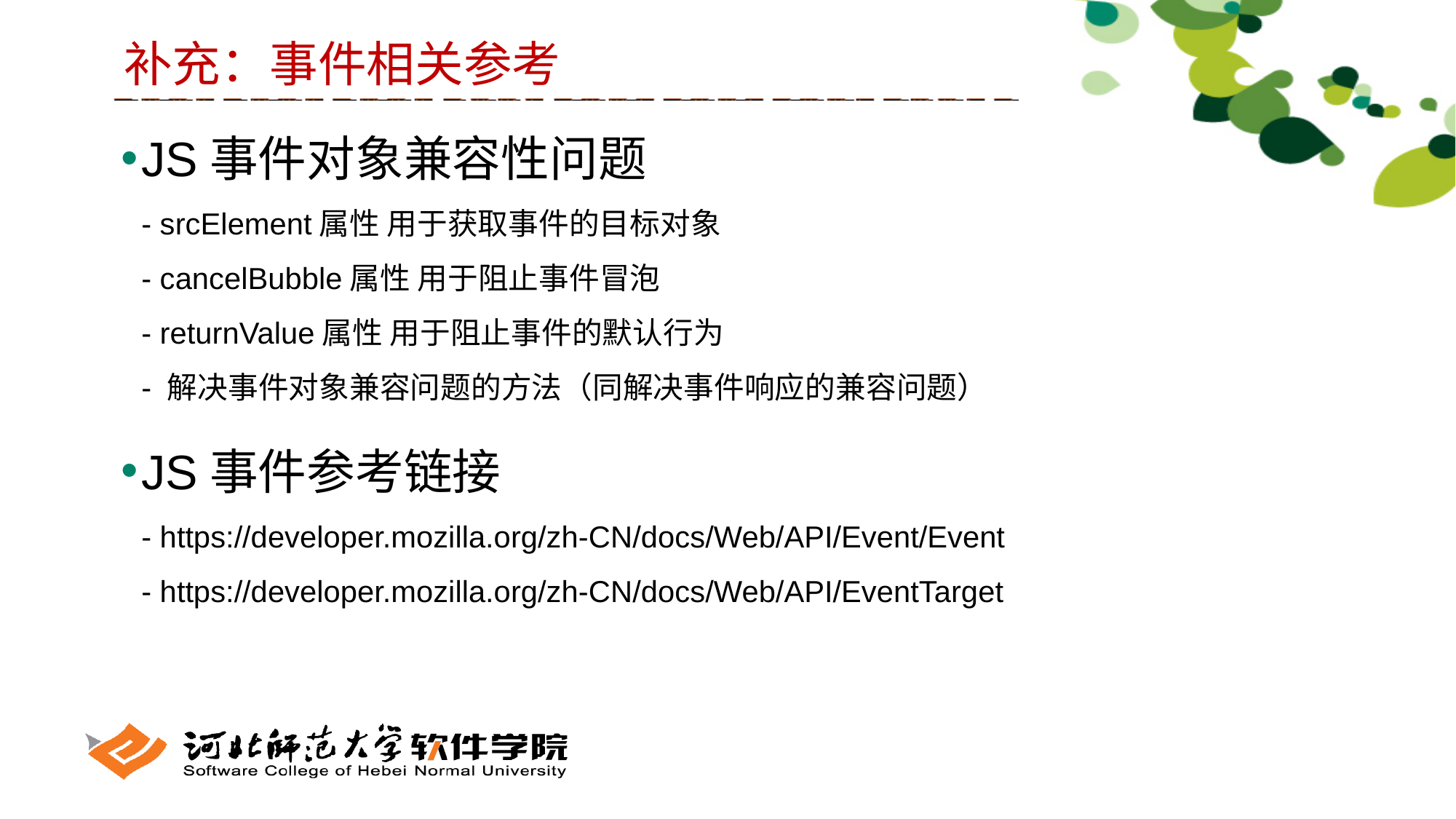

补充：事件相关参考
JS事件对象兼容性问题
- srcElement属性 用于获取事件的目标对象
- cancelBubble属性 用于阻止事件冒泡
- returnValue属性 用于阻止事件的默认行为
- 解决事件对象兼容问题的方法（同解决事件响应的兼容问题）
JS事件参考链接
- https://developer.mozilla.org/zh-CN/docs/Web/API/Event/Event
- https://developer.mozilla.org/zh-CN/docs/Web/API/EventTarget